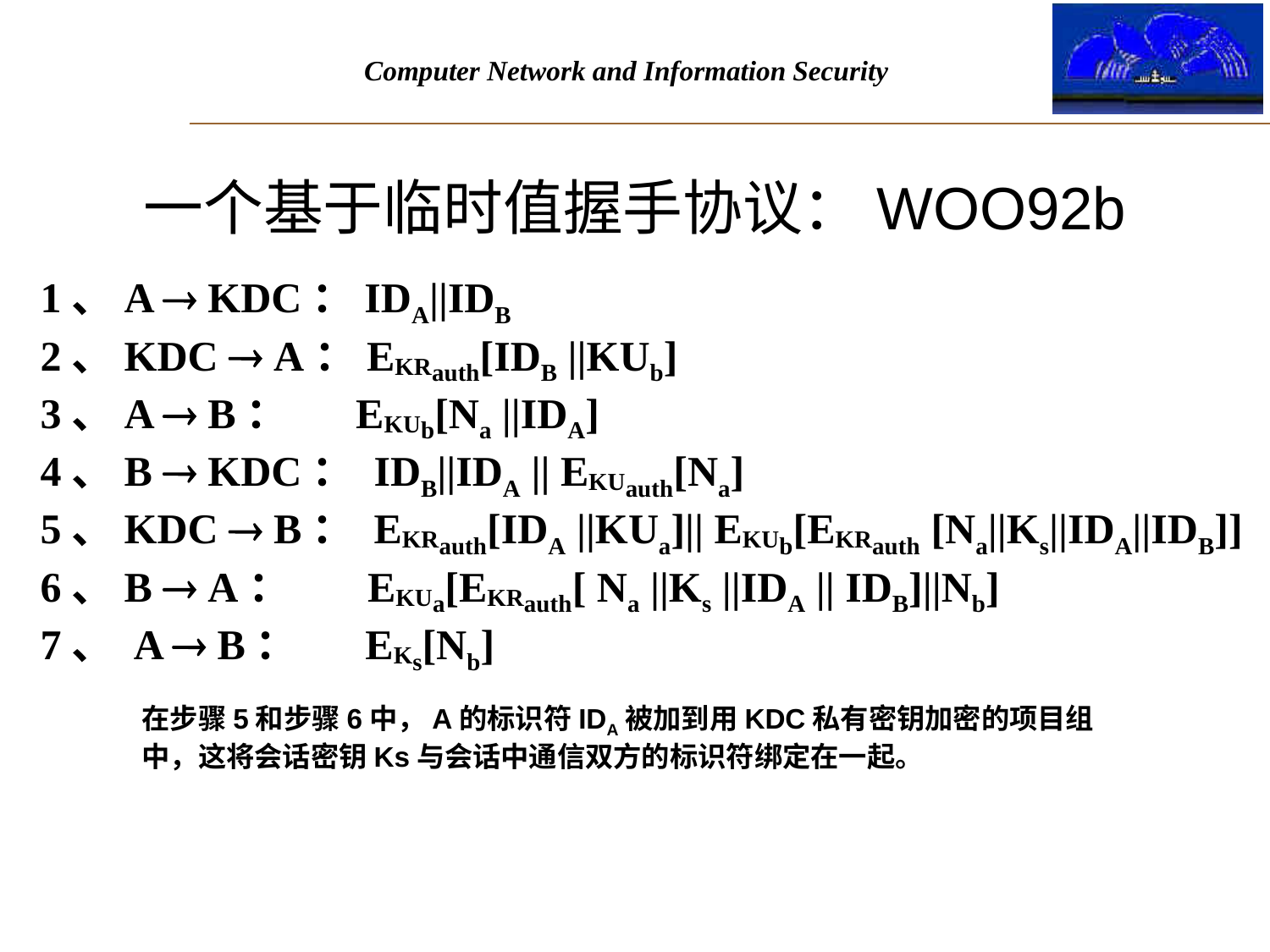

# 一个基于临时值握手协议：WOO92b
1、A → KDC：IDA||IDB
2、KDC → A：EKRauth[IDB ||KUb]
3、A → B：      EKUb[Na ||IDA]
4、B → KDC： IDB||IDA || EKUauth[Na]
5、KDC → B： EKRauth[IDA ||KUa]|| EKUb[EKRauth [Na||Ks||IDA||IDB]]
6、B → A：       EKUa[EKRauth[ Na ||Ks ||IDA || IDB]||Nb]
7、 A → B：      EKs[Nb]
在步骤5和步骤6中，A的标识符IDA被加到用KDC私有密钥加密的项目组中，这将会话密钥Ks与会话中通信双方的标识符绑定在一起。